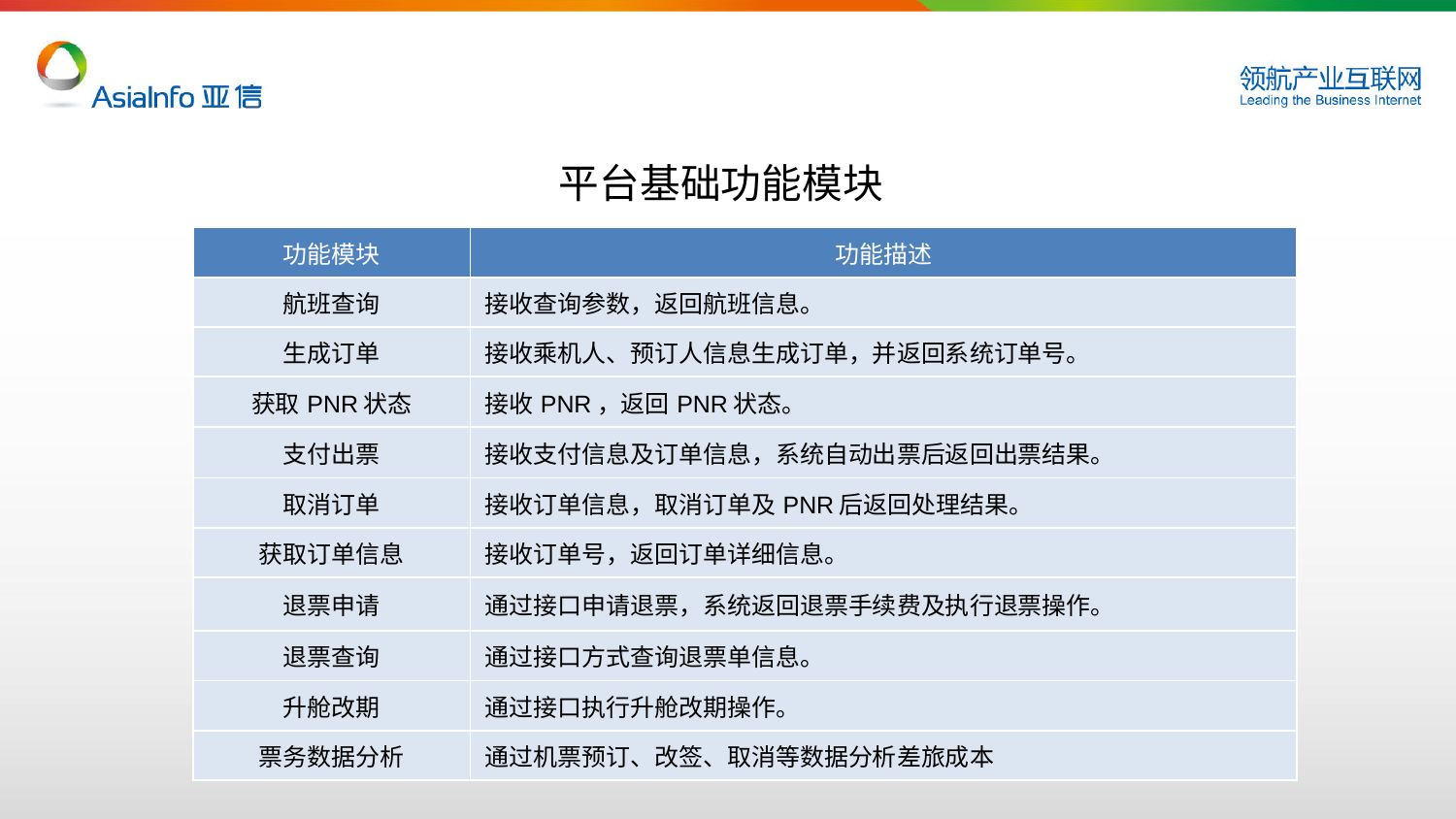

平台基础功能模块
| 功能模块 | 功能描述 |
| --- | --- |
| 航班查询 | 接收查询参数，返回航班信息。 |
| 生成订单 | 接收乘机人、预订人信息生成订单，并返回系统订单号。 |
| 获取PNR状态 | 接收PNR，返回PNR状态。 |
| 支付出票 | 接收支付信息及订单信息，系统自动出票后返回出票结果。 |
| 取消订单 | 接收订单信息，取消订单及PNR后返回处理结果。 |
| 获取订单信息 | 接收订单号，返回订单详细信息。 |
| 退票申请 | 通过接口申请退票，系统返回退票手续费及执行退票操作。 |
| 退票查询 | 通过接口方式查询退票单信息。 |
| 升舱改期 | 通过接口执行升舱改期操作。 |
| 票务数据分析 | 通过机票预订、改签、取消等数据分析差旅成本 |